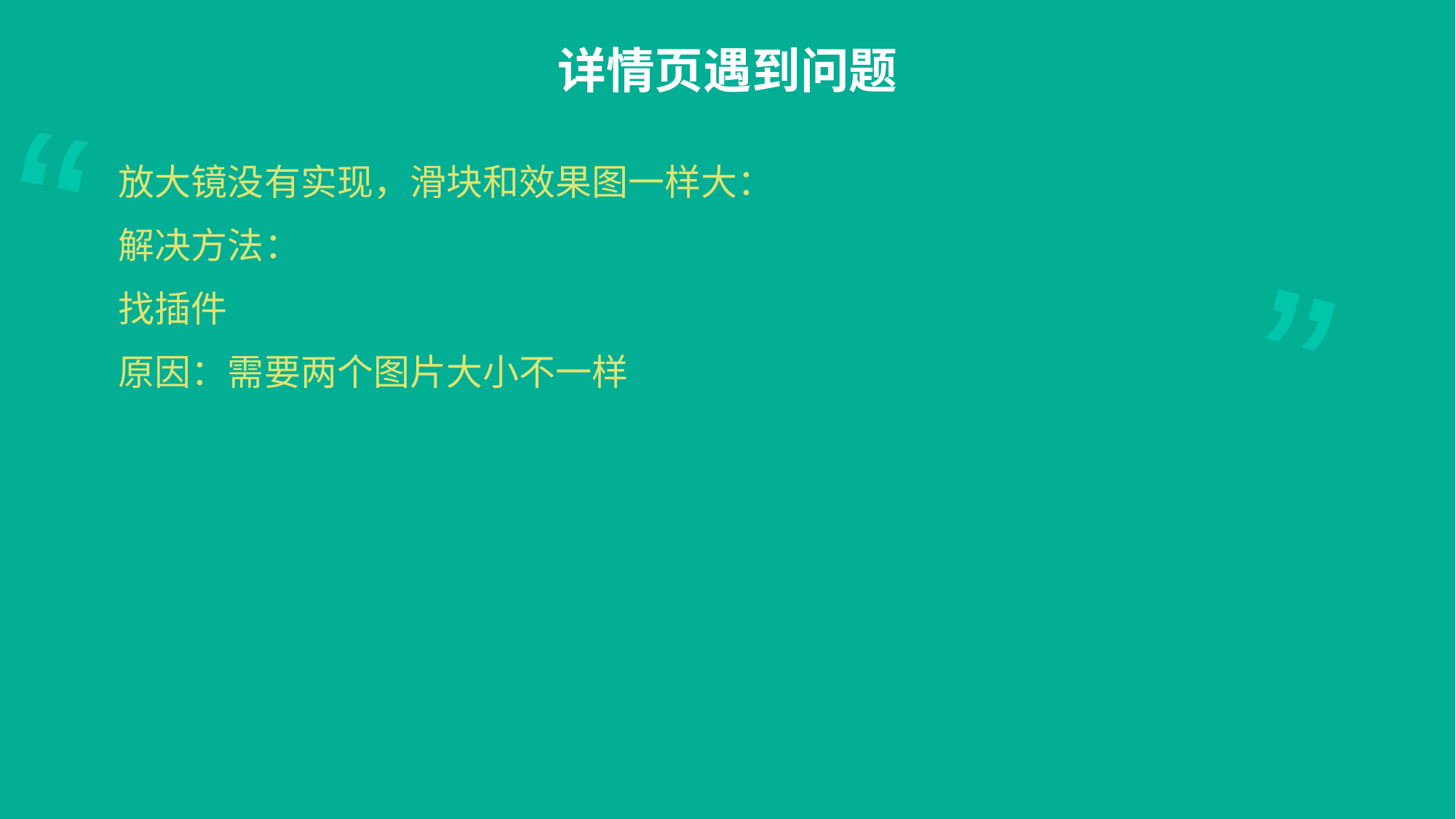

# 详情页遇到问题
放大镜没有实现，滑块和效果图一样大：
解决方法：
找插件
原因：需要两个图片大小不一样